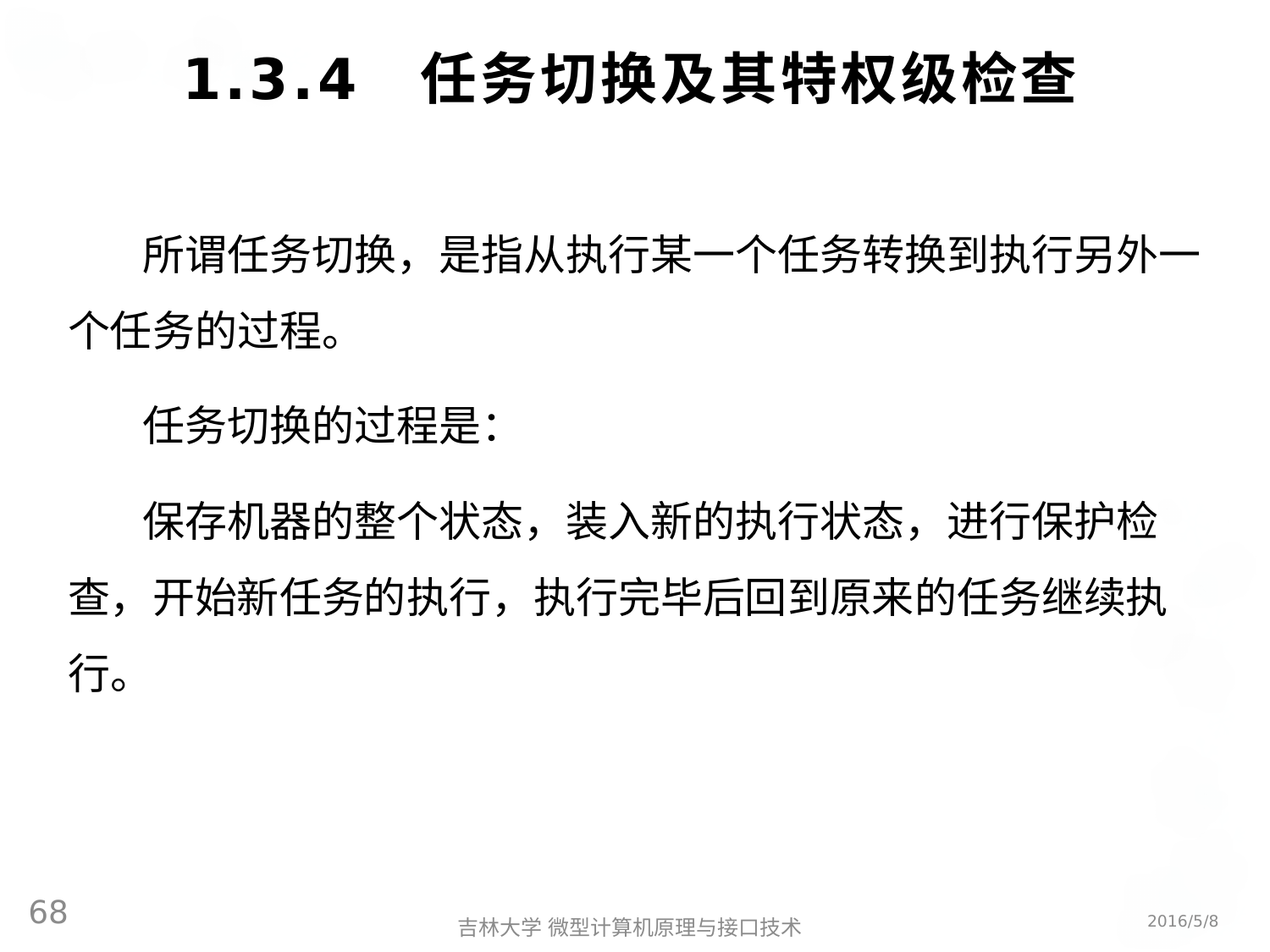

# 1.3.4  任务切换及其特权级检查
所谓任务切换，是指从执行某一个任务转换到执行另外一个任务的过程。
任务切换的过程是：
保存机器的整个状态，装入新的执行状态，进行保护检查，开始新任务的执行，执行完毕后回到原来的任务继续执行。
68
2016/5/8
吉林大学 微型计算机原理与接口技术